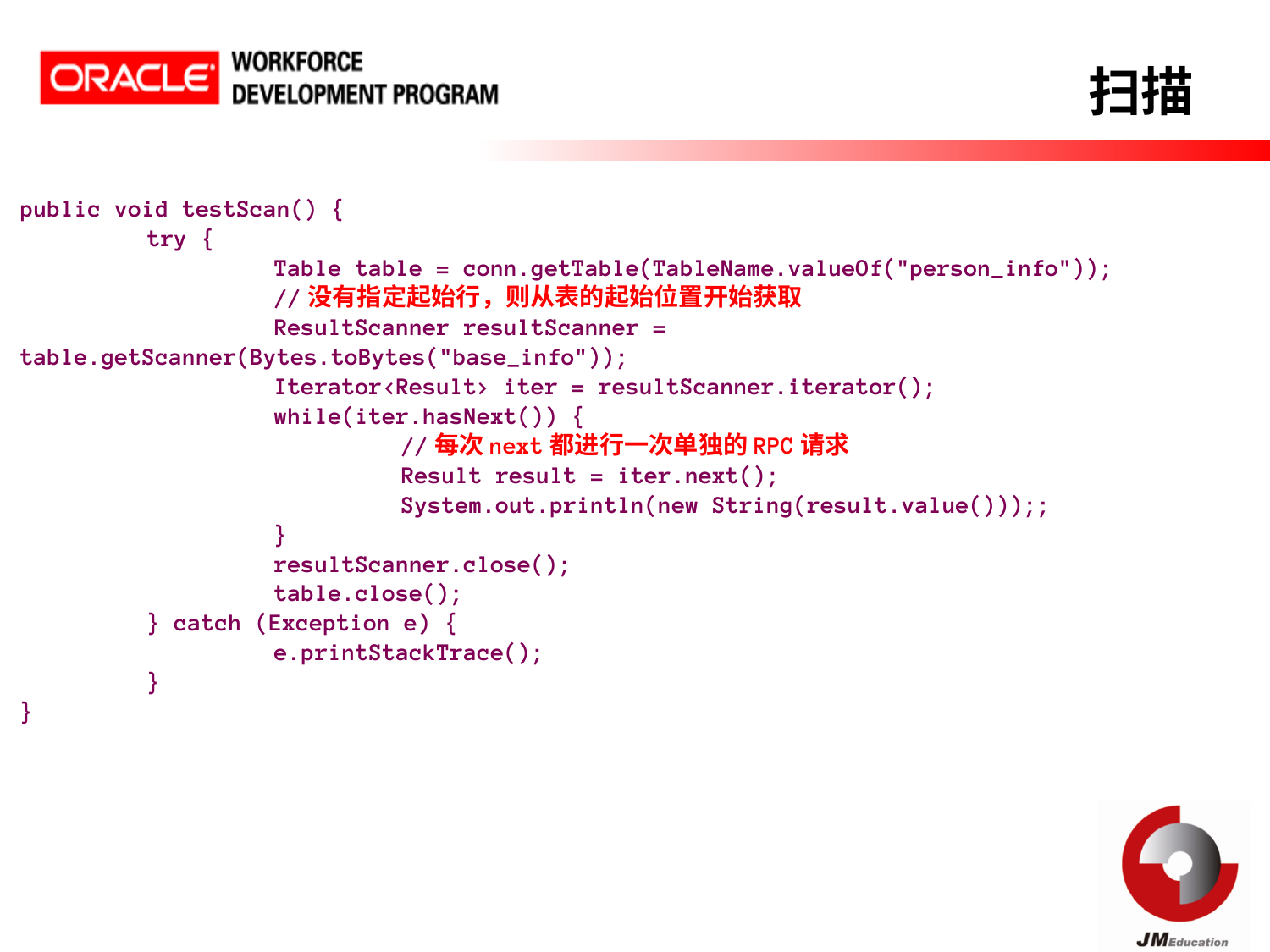

扫描
public void testScan() {
	try {
		Table table = conn.getTable(TableName.valueOf("person_info"));
		//没有指定起始行，则从表的起始位置开始获取
		ResultScanner resultScanner = table.getScanner(Bytes.toBytes("base_info"));
		Iterator<Result> iter = resultScanner.iterator();
		while(iter.hasNext()) {
			//每次next都进行一次单独的RPC请求
			Result result = iter.next();
			System.out.println(new String(result.value()));;
		}
		resultScanner.close();
		table.close();
	} catch (Exception e) {
		e.printStackTrace();
	}
}